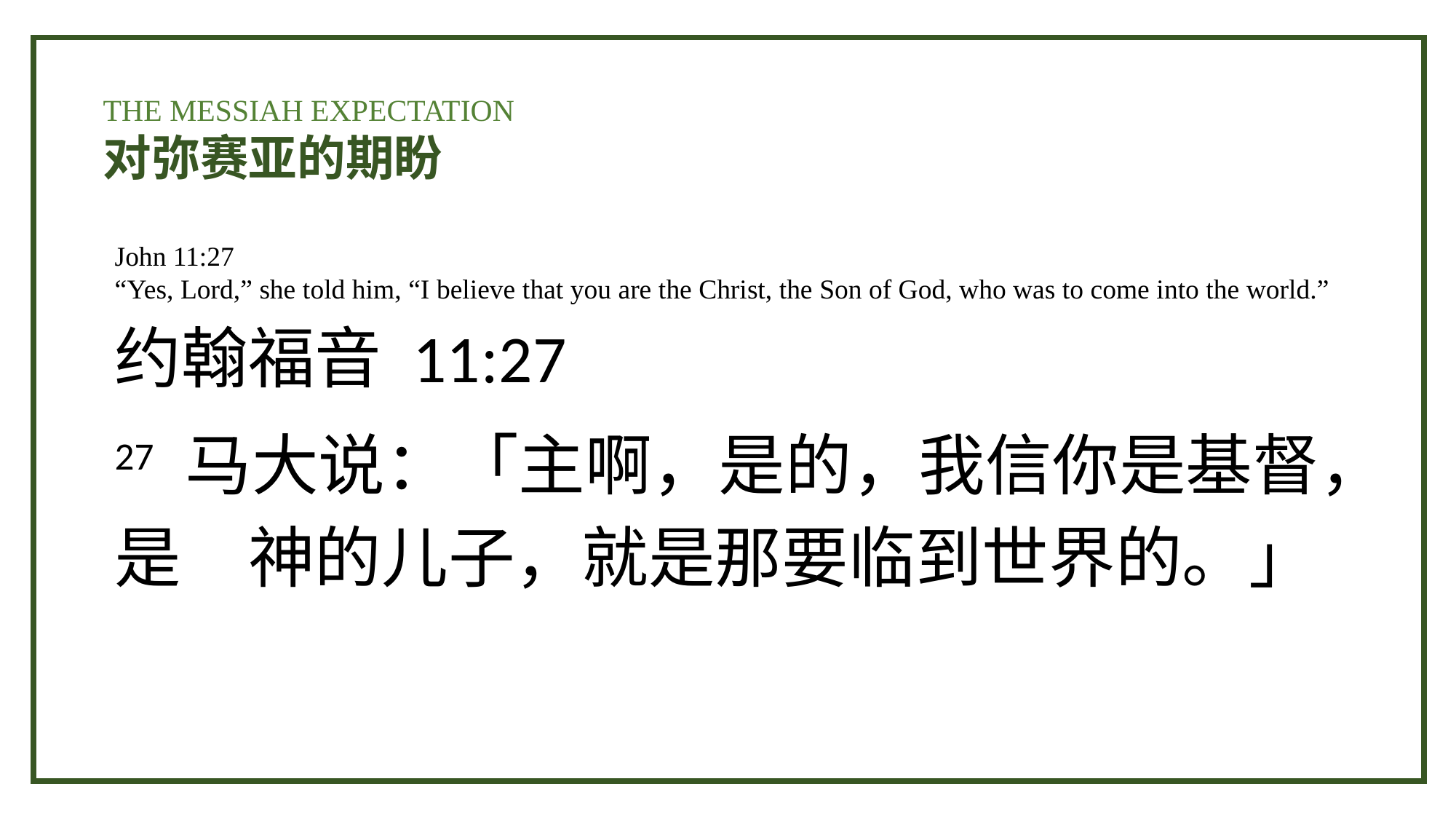

THE MESSIAH EXPECTATION
对弥赛亚的期盼
John 11:27
“Yes, Lord,” she told him, “I believe that you are the Christ, the Son of God, who was to come into the world.”
约翰福音 11:27
27 马大说：「主啊，是的，我信你是基督，是　神的儿子，就是那要临到世界的。」